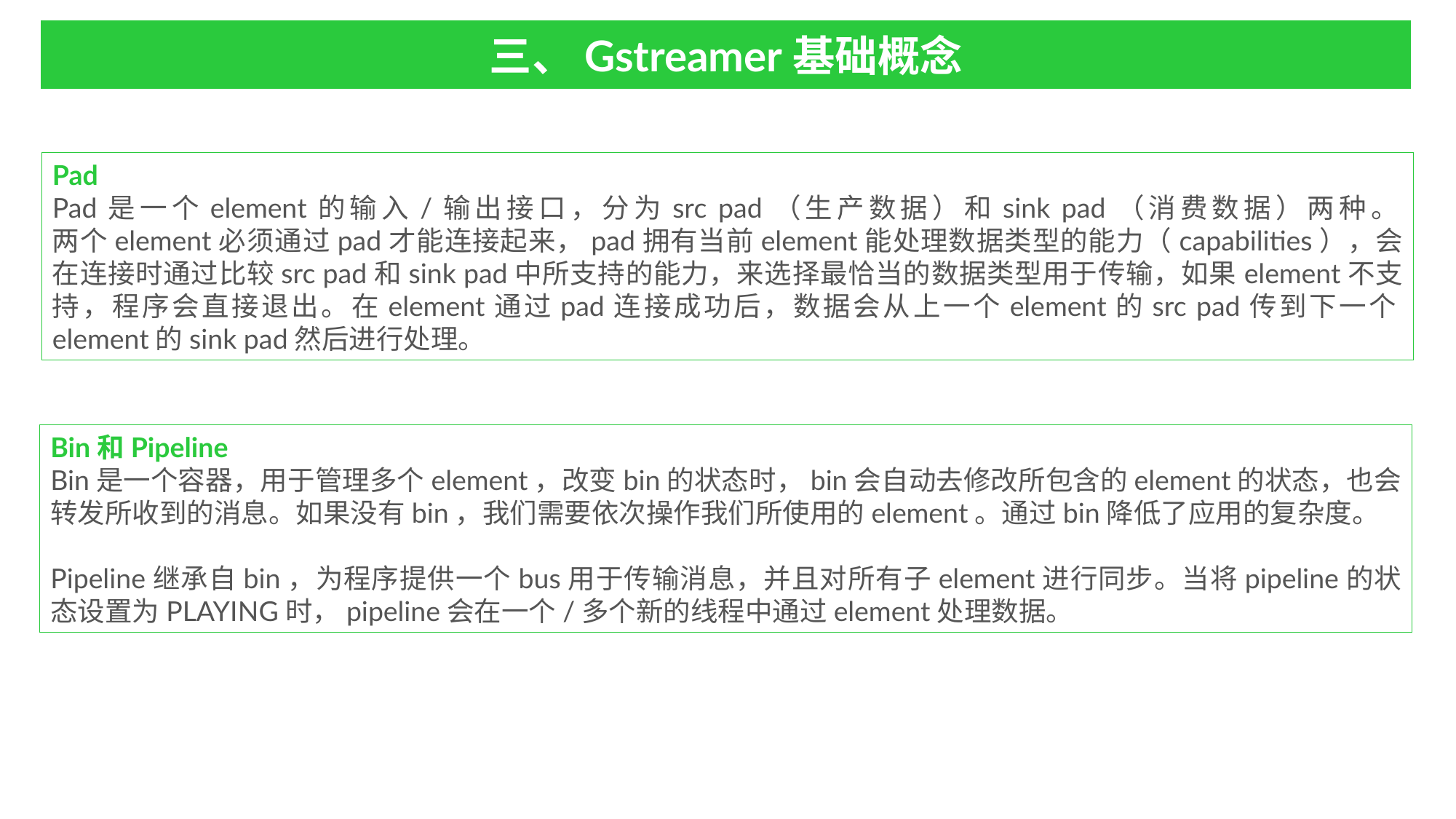

三、Gstreamer基础概念
Pad
Pad是一个element的输入/输出接口，分为src pad（生产数据）和sink pad（消费数据）两种。
两个element必须通过pad才能连接起来，pad拥有当前element能处理数据类型的能力（capabilities），会在连接时通过比较src pad和sink pad中所支持的能力，来选择最恰当的数据类型用于传输，如果element不支持，程序会直接退出。在element通过pad连接成功后，数据会从上一个element的src pad传到下一个element的sink pad然后进行处理。
Bin和Pipeline
Bin是一个容器，用于管理多个element，改变bin的状态时，bin会自动去修改所包含的element的状态，也会转发所收到的消息。如果没有bin，我们需要依次操作我们所使用的element。通过bin降低了应用的复杂度。
Pipeline继承自bin，为程序提供一个bus用于传输消息，并且对所有子element进行同步。当将pipeline的状态设置为PLAYING时，pipeline会在一个/多个新的线程中通过element处理数据。